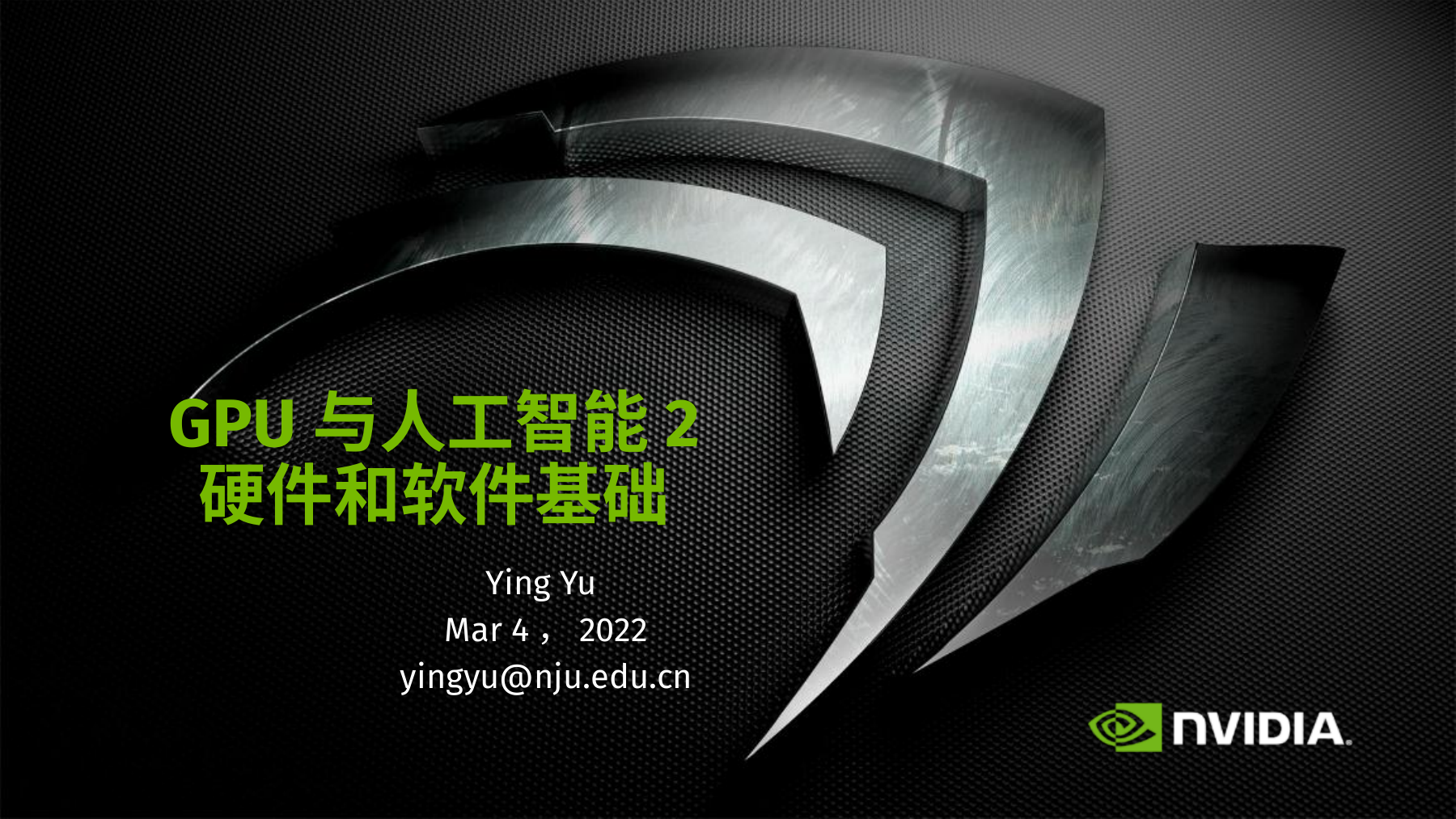

# GPU与人工智能2 硬件和软件基础
Ying Yu
Mar 4，2022
yingyu@nju.edu.cn